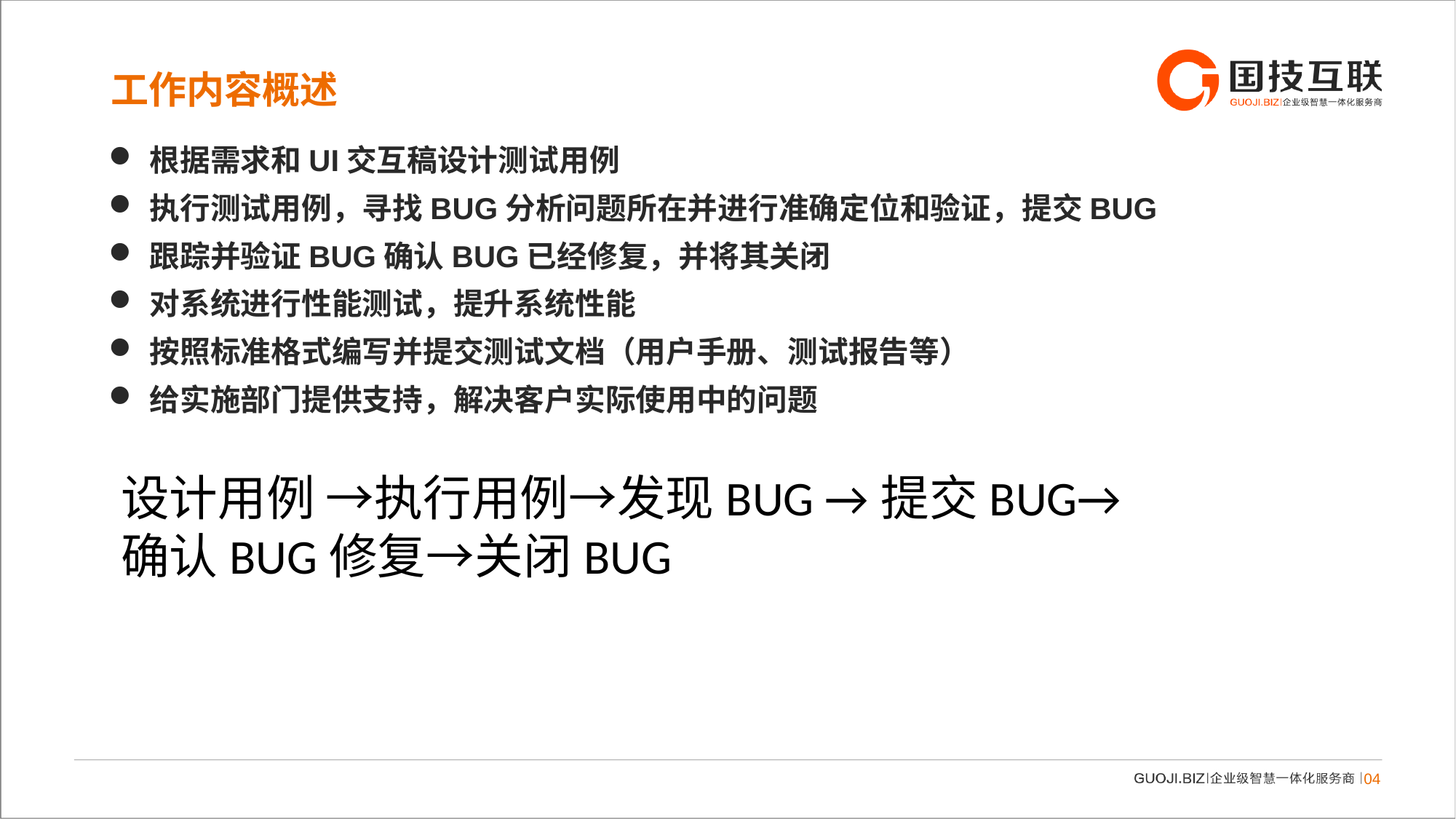

# 工作内容概述
根据需求和UI交互稿设计测试用例
执行测试用例，寻找BUG分析问题所在并进行准确定位和验证，提交BUG
跟踪并验证BUG确认BUG已经修复，并将其关闭
对系统进行性能测试，提升系统性能
按照标准格式编写并提交测试文档（用户手册、测试报告等）
给实施部门提供支持，解决客户实际使用中的问题

设计用例 →执行用例→发现BUG →提交BUG→确认BUG修复→关闭BUG

04